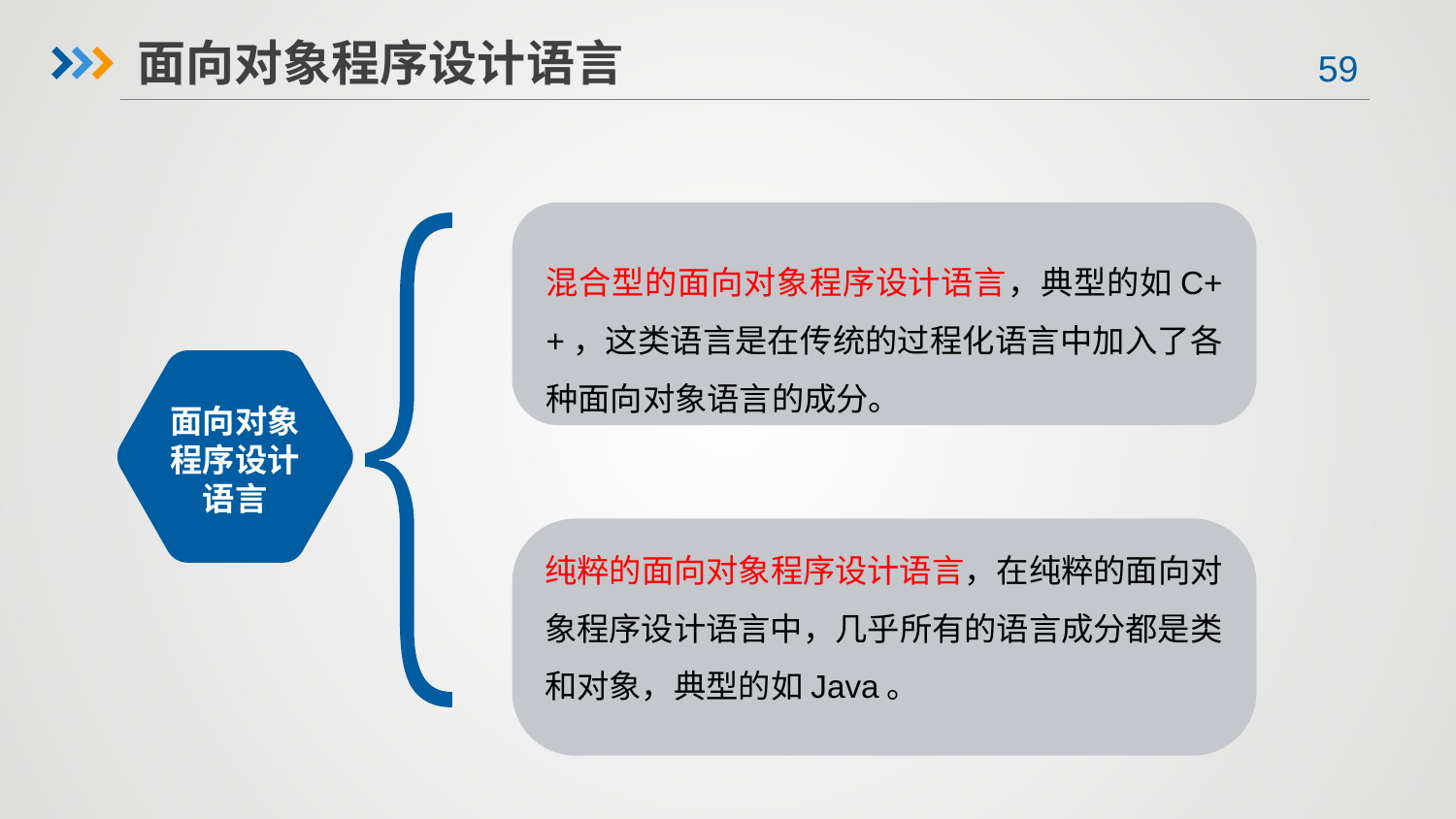

面向对象程序设计语言

混合型的面向对象程序设计语言，典型的如C++，这类语言是在传统的过程化语言中加入了各种面向对象语言的成分。

面向对象程序设计语言
纯粹的面向对象程序设计语言，在纯粹的面向对象程序设计语言中，几乎所有的语言成分都是类和对象，典型的如Java。